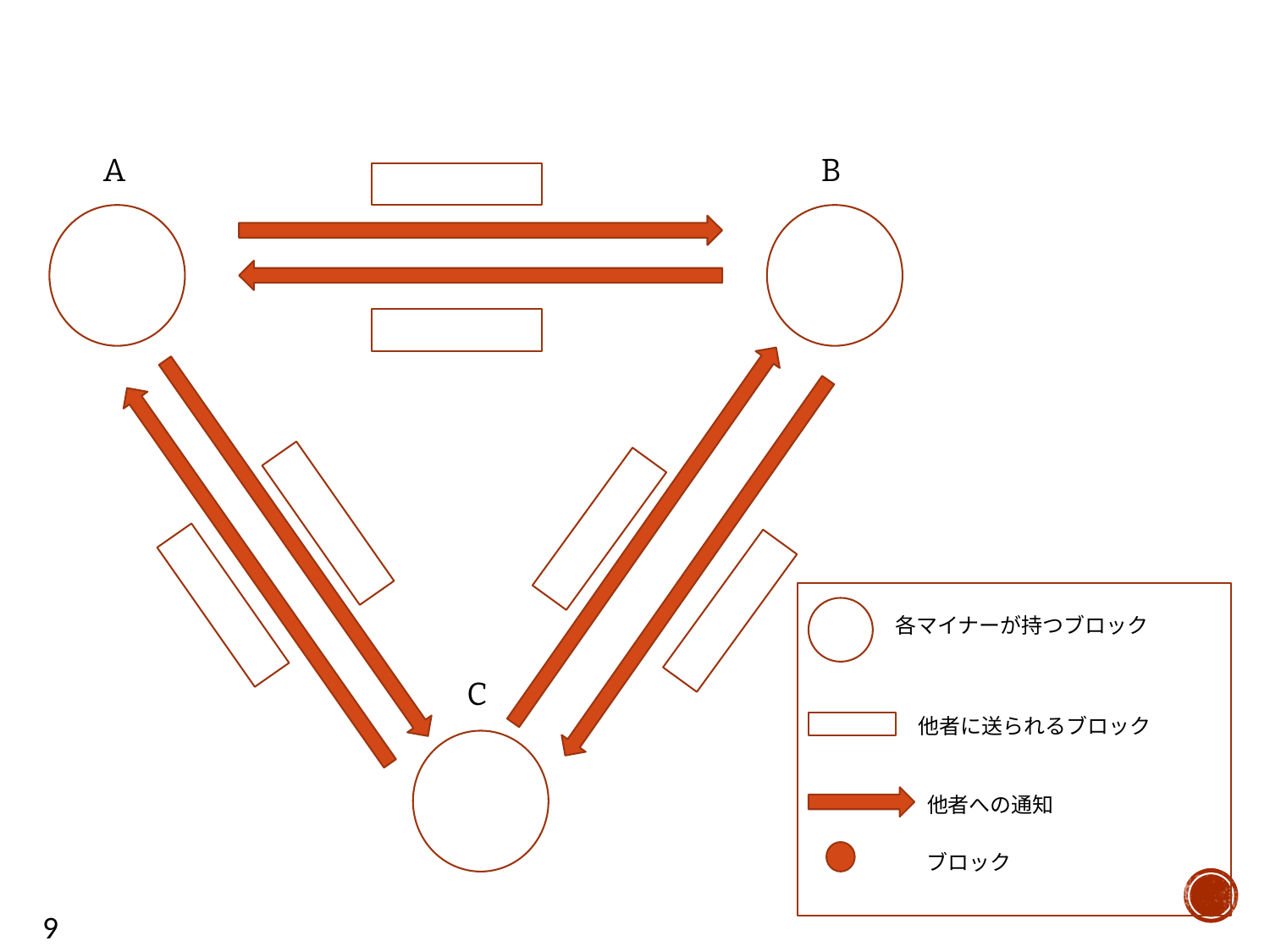

A
B

各マイナーが持つブロック
C
他者に送られるブロック

他者への通知

ブロック
9